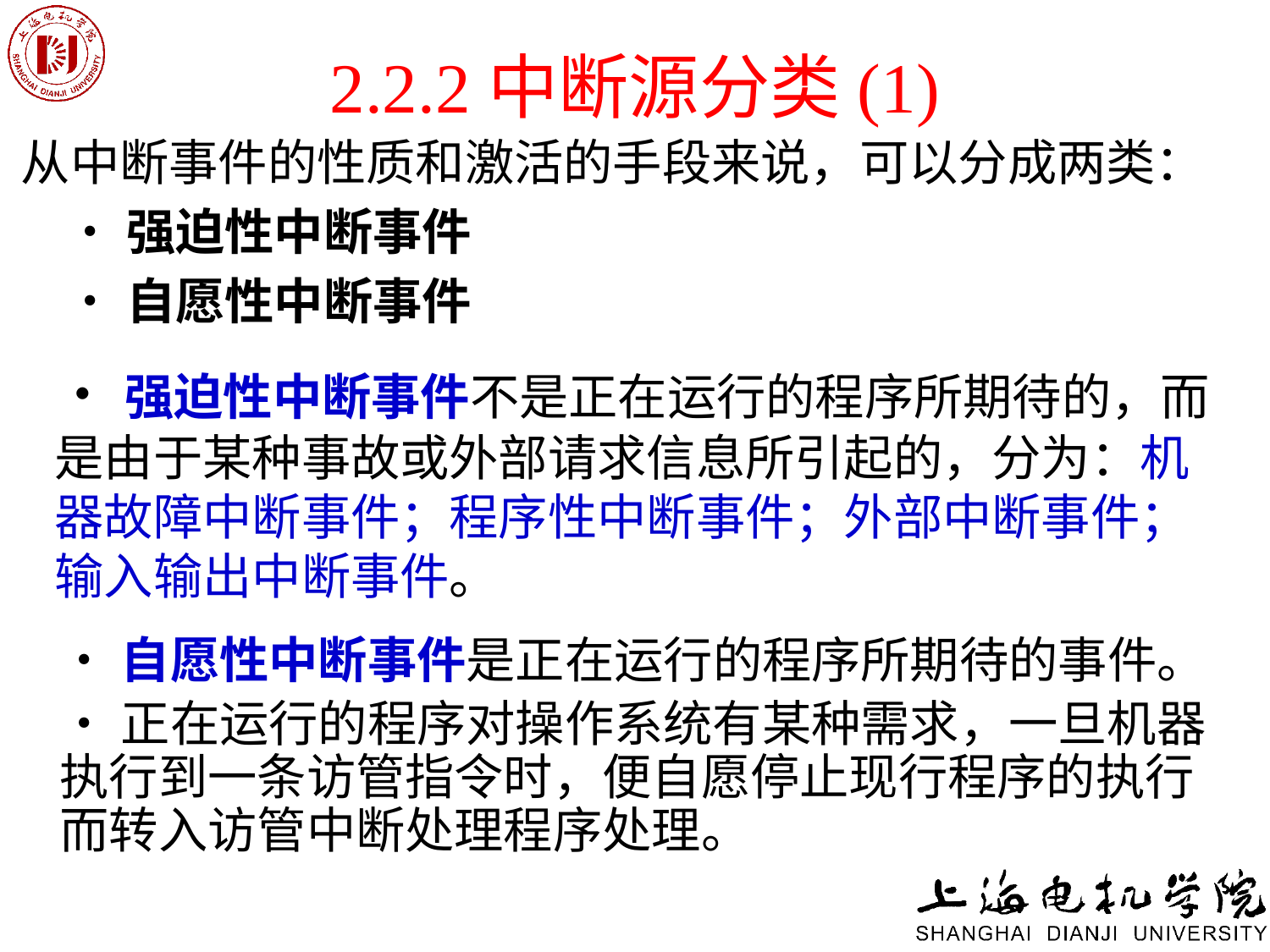

# 2.2.2中断源分类(1)
从中断事件的性质和激活的手段来说，可以分成两类：
    •强迫性中断事件
    •自愿性中断事件
•强迫性中断事件不是正在运行的程序所期待的，而是由于某种事故或外部请求信息所引起的，分为：机器故障中断事件；程序性中断事件；外部中断事件；输入输出中断事件。
•自愿性中断事件是正在运行的程序所期待的事件。
•正在运行的程序对操作系统有某种需求，一旦机器执行到一条访管指令时，便自愿停止现行程序的执行而转入访管中断处理程序处理。